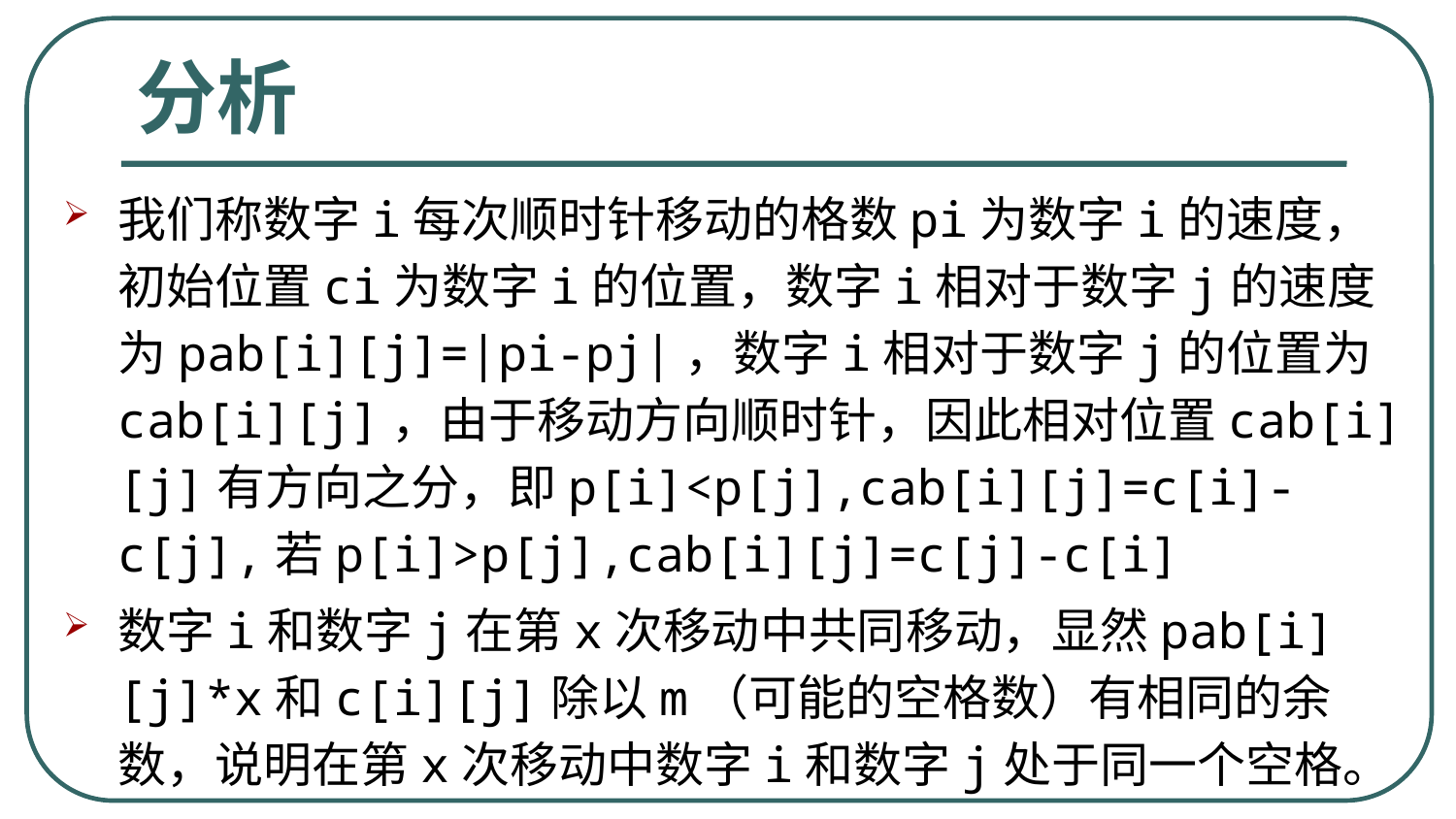

# 分析
我们称数字i每次顺时针移动的格数pi为数字i的速度，初始位置ci为数字i的位置，数字i相对于数字j的速度为pab[i][j]=|pi-pj|，数字i相对于数字j的位置为cab[i][j]，由于移动方向顺时针，因此相对位置cab[i][j]有方向之分，即p[i]<p[j],cab[i][j]=c[i]-c[j],若p[i]>p[j],cab[i][j]=c[j]-c[i]
数字i和数字j在第x次移动中共同移动，显然pab[i][j]*x和c[i][j]除以m（可能的空格数）有相同的余数，说明在第x次移动中数字i和数字j处于同一个空格。